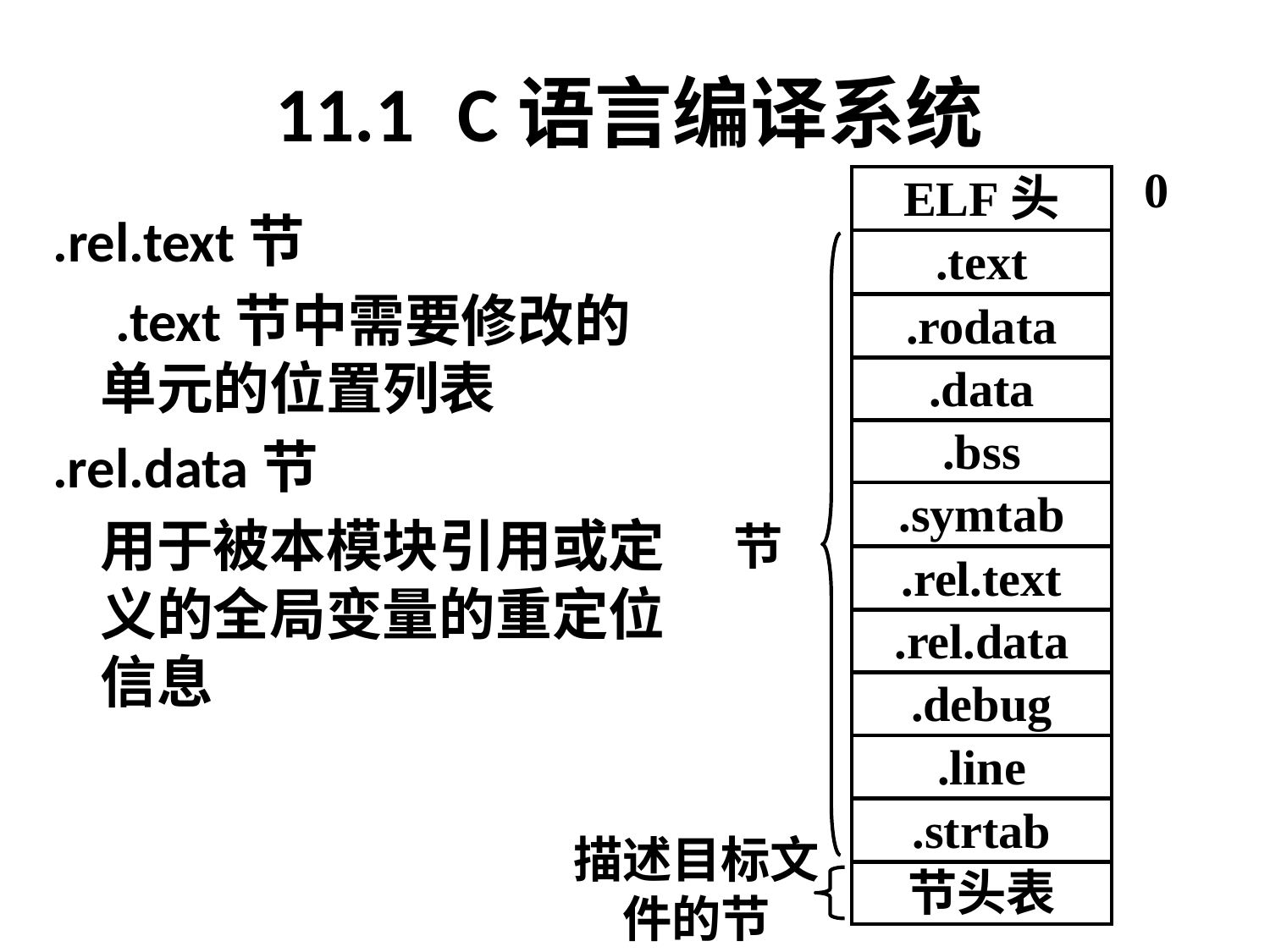

# 11.1  C语言编译系统
0
ELF头
.text

.rodata
.data
.bss
.symtab
节
.rel.text
.rel.data
.debug
.line
.strtab
描述目标文件的节
节头表

.rel.text节
	 .text节中需要修改的单元的位置列表
.rel.data节
	用于被本模块引用或定义的全局变量的重定位信息